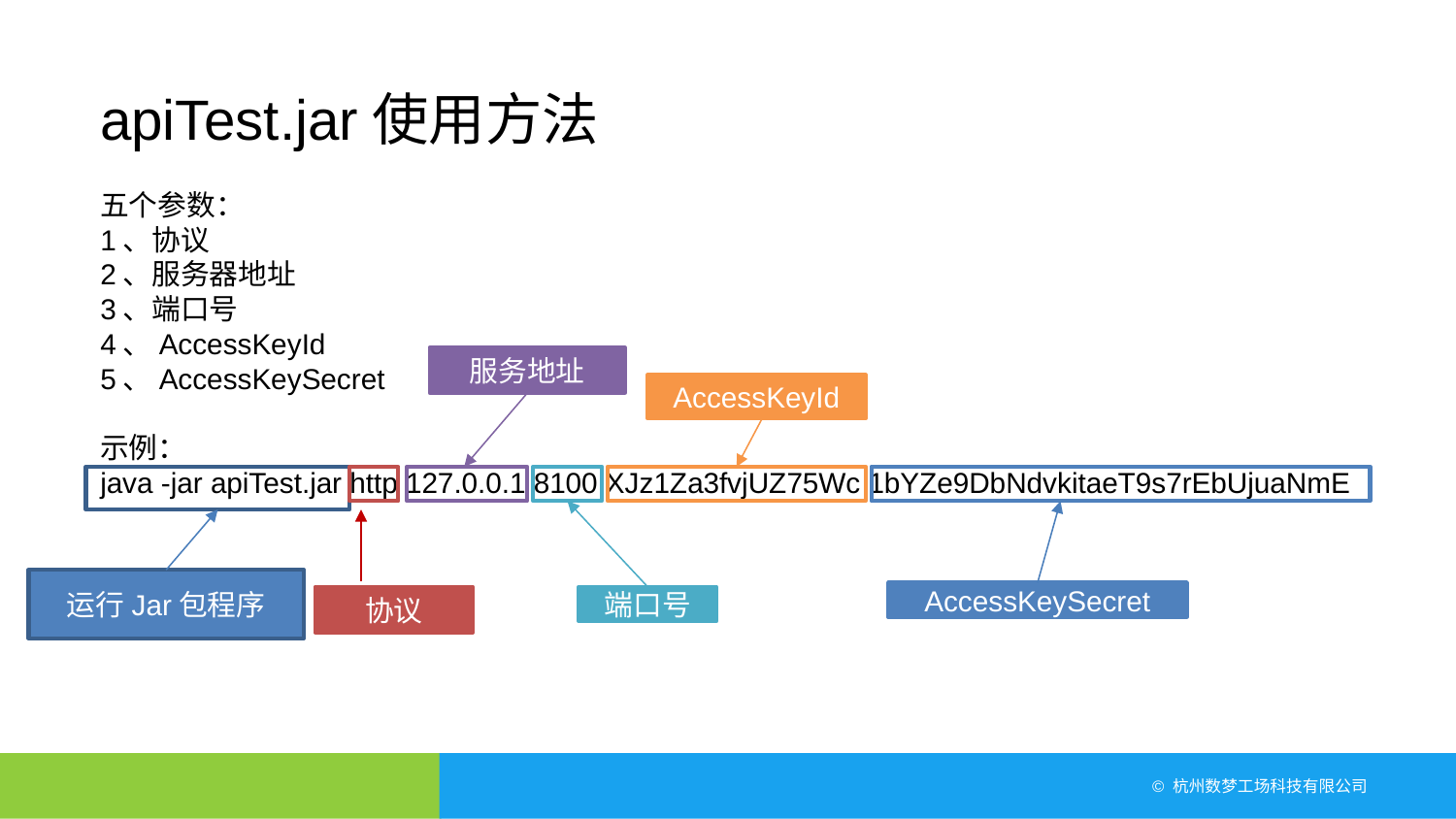

apiTest.jar使用方法
五个参数：
1、协议
2、服务器地址
3、端口号
4、AccessKeyId
5、AccessKeySecret

示例：
java -jar apiTest.jar http 127.0.0.1 8100 XJz1Za3fvjUZ75Wc 1bYZe9DbNdvkitaeT9s7rEbUjuaNmE
服务地址
AccessKeyId

运行Jar包程序
AccessKeySecret
协议
端口号